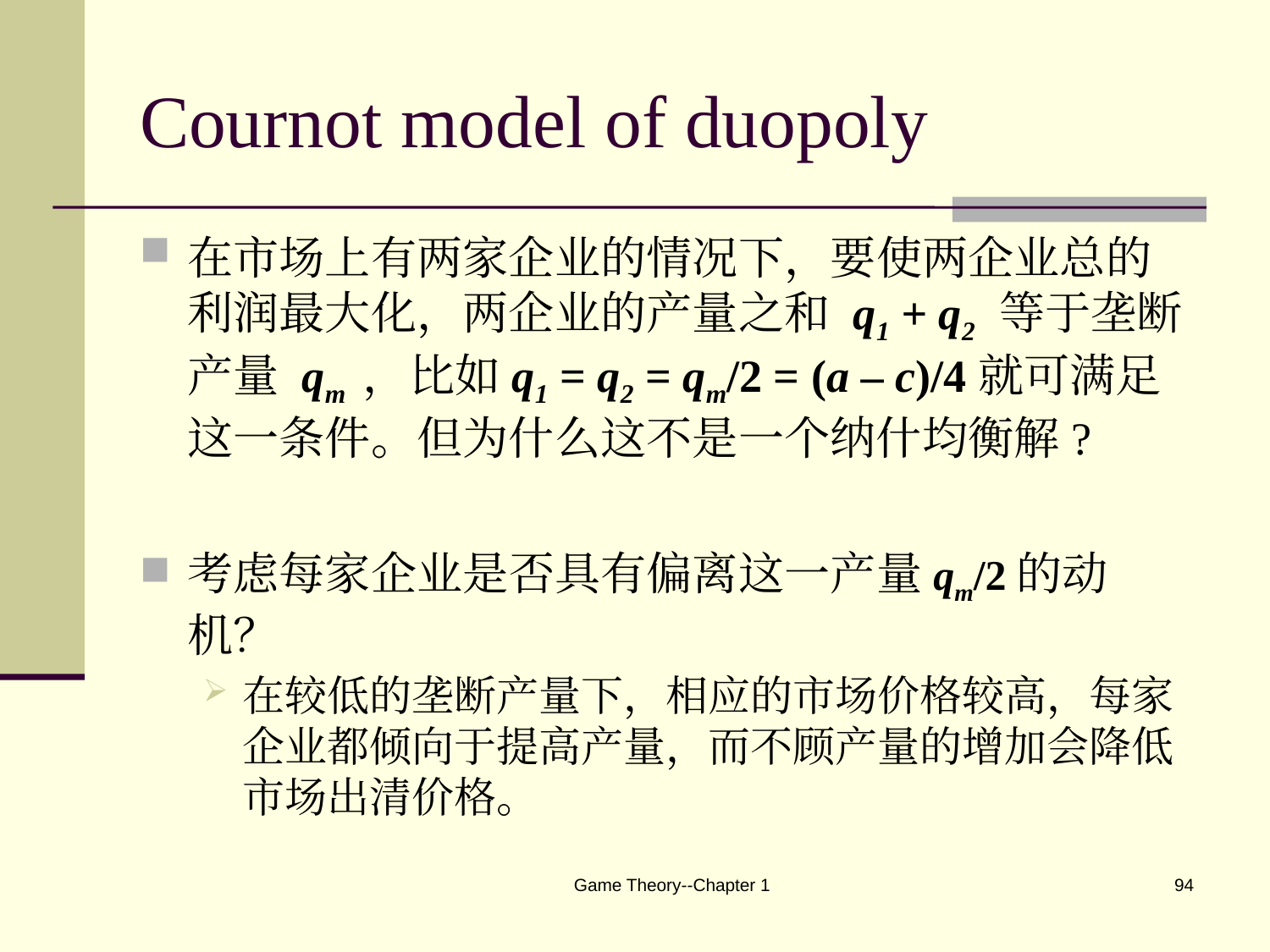

# Cournot model of duopoly
在市场上有两家企业的情况下，要使两企业总的利润最大化，两企业的产量之和 q1 + q2  等于垄断产量 qm ，比如q1 = q2 = qm/2 = (a – c)/4就可满足这一条件。但为什么这不是一个纳什均衡解?

考虑每家企业是否具有偏离这一产量qm/2的动机？
在较低的垄断产量下，相应的市场价格较高，每家企业都倾向于提高产量，而不顾产量的增加会降低市场出清价格。
Game Theory--Chapter 1
94